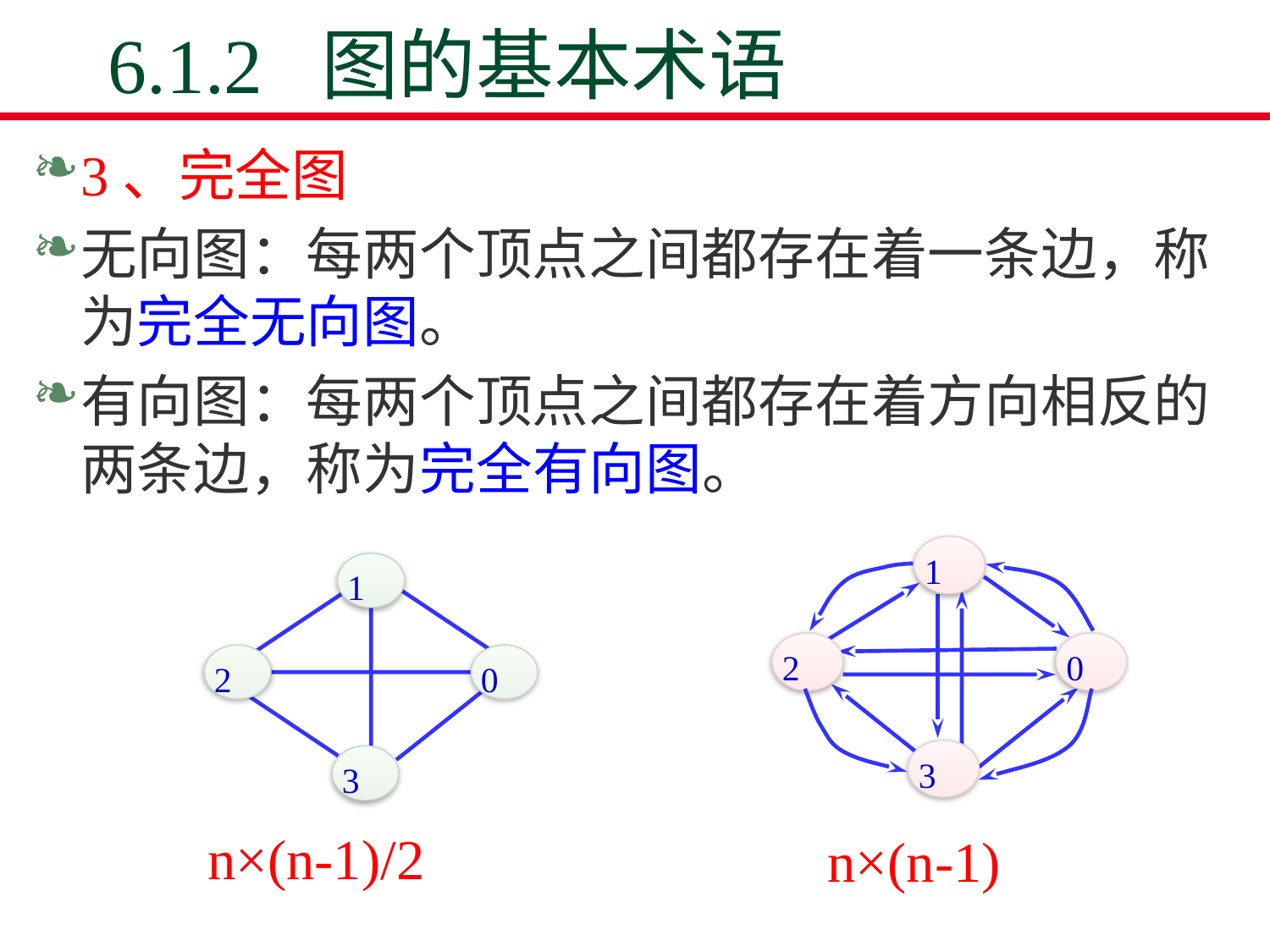

# 6.1.2  图的基本术语
3、完全图
无向图：每两个顶点之间都存在着一条边，称为完全无向图。
有向图：每两个顶点之间都存在着方向相反的两条边，称为完全有向图。
1

2
0

3
1

2
0

3
n×(n-1)/2
n×(n-1)